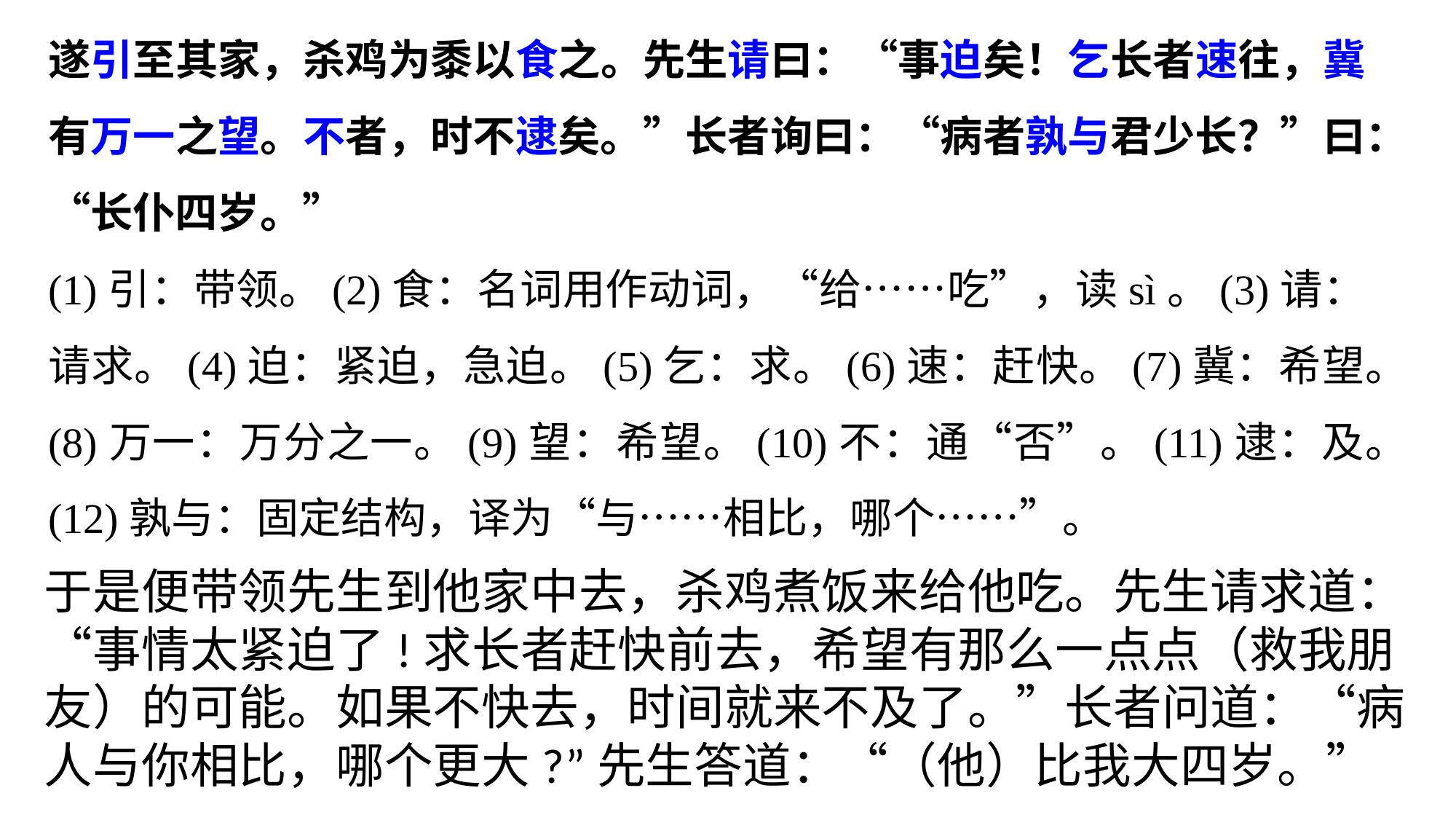

遂引至其家，杀鸡为黍以食之。先生请曰：“事迫矣！乞长者速往，冀有万一之望。不者，时不逮矣。”长者询曰：“病者孰与君少长？”曰：“长仆四岁。”
(1)引：带领。(2)食：名词用作动词，“给……吃”，读sì。(3)请：请求。(4)迫：紧迫，急迫。(5)乞：求。(6)速：赶快。(7)冀：希望。(8)万一：万分之一。(9)望：希望。(10)不：通“否”。(11)逮：及。
(12)孰与：固定结构，译为“与……相比，哪个……”。
于是便带领先生到他家中去，杀鸡煮饭来给他吃。先生请求道：“事情太紧迫了!求长者赶快前去，希望有那么一点点（救我朋友）的可能。如果不快去，时间就来不及了。”长者问道：“病人与你相比，哪个更大?”先生答道：“（他）比我大四岁。”